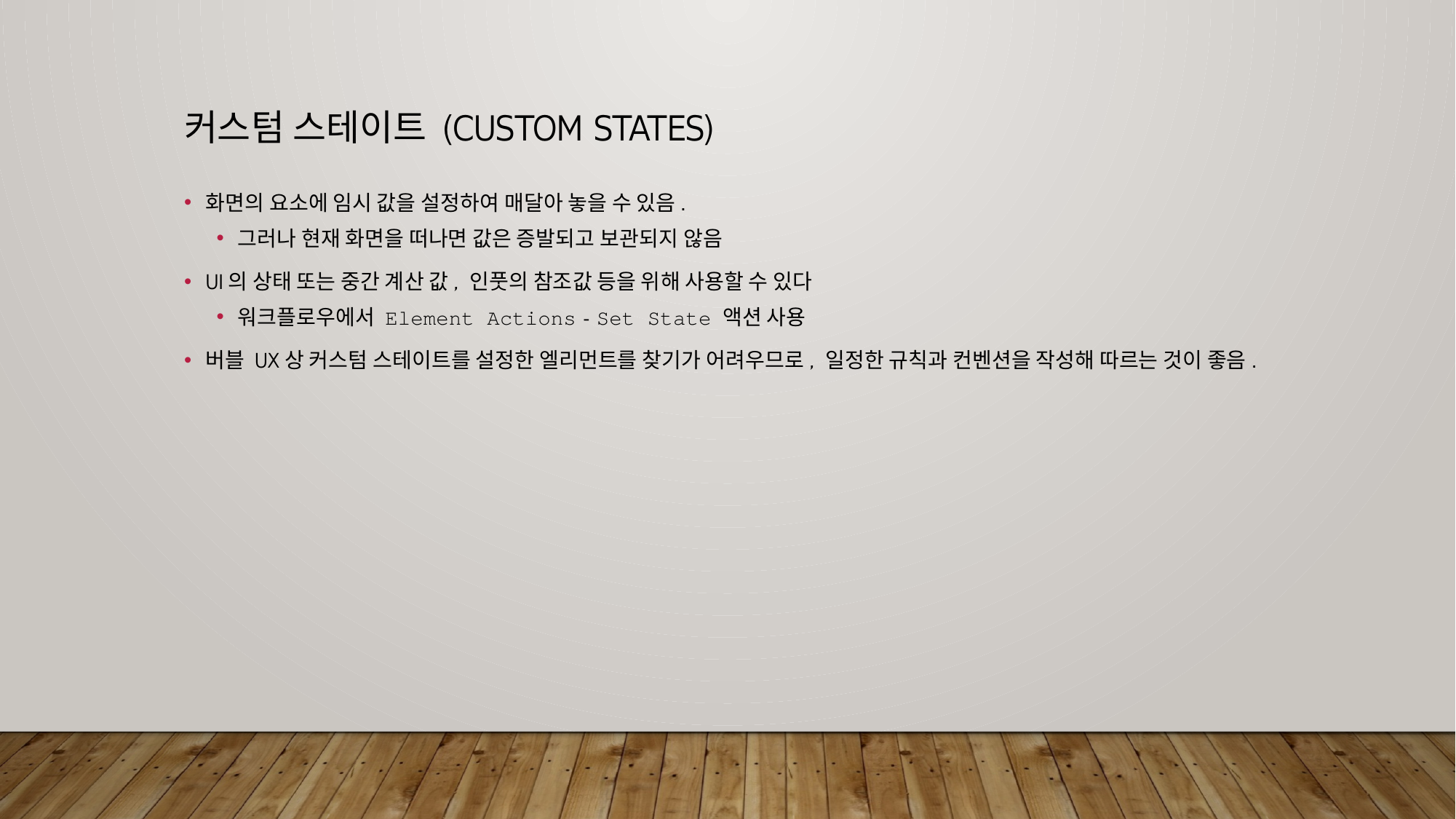

# 커스텀 스테이트 (Custom States)
화면의 요소에 임시 값을 설정하여 매달아 놓을 수 있음.
그러나 현재 화면을 떠나면 값은 증발되고 보관되지 않음
UI의 상태 또는 중간 계산 값, 인풋의 참조값 등을 위해 사용할 수 있다
워크플로우에서 Element Actions - Set State 액션 사용
버블 UX상 커스텀 스테이트를 설정한 엘리먼트를 찾기가 어려우므로, 일정한 규칙과 컨벤션을 작성해 따르는 것이 좋음.